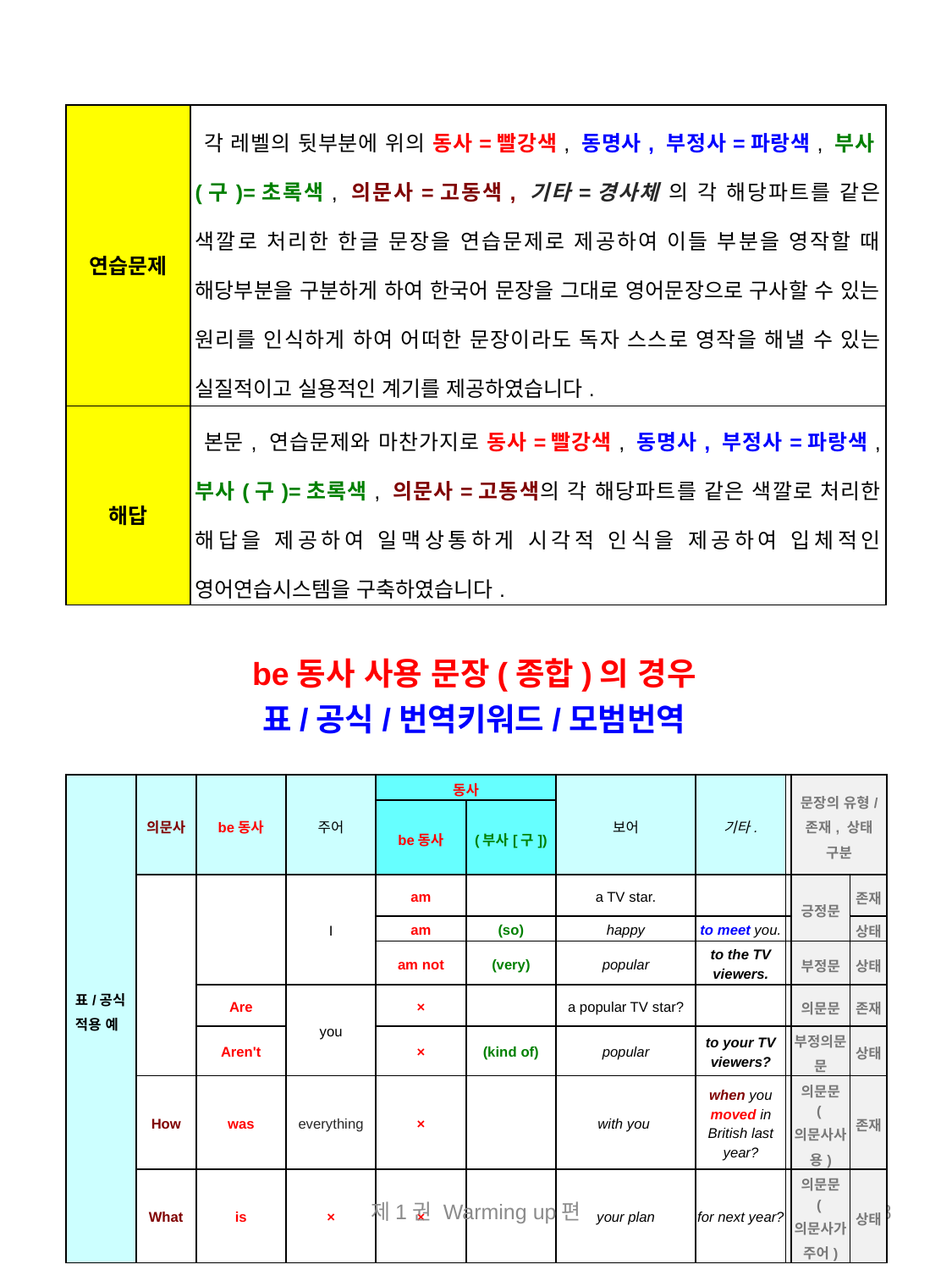

| 연습문제 | 각 레벨의 뒷부분에 위의 동사=빨강색, 동명사, 부정사=파랑색, 부사(구)=초록색, 의문사=고동색, 기타=경사체 의 각 해당파트를 같은 색깔로 처리한 한글 문장을 연습문제로 제공하여 이들 부분을 영작할 때 해당부분을 구분하게 하여 한국어 문장을 그대로 영어문장으로 구사할 수 있는 원리를 인식하게 하여 어떠한 문장이라도 독자 스스로 영작을 해낼 수 있는 실질적이고 실용적인 계기를 제공하였습니다. |
| --- | --- |
| 해답 | 본문, 연습문제와 마찬가지로 동사=빨강색, 동명사, 부정사=파랑색, 부사(구)=초록색, 의문사=고동색의 각 해당파트를 같은 색깔로 처리한 해답을 제공하여 일맥상통하게 시각적 인식을 제공하여 입체적인 영어연습시스템을 구축하였습니다. |
be동사 사용 문장(종합)의 경우
표/공식/번역키워드/모범번역
| 표/공식 적용 예 | 의문사 | be동사 | 주어 | 동사 |  | 보어 | 기타. |  | 문장의 유형/ 존재, 상태 구분 |  |
| --- | --- | --- | --- | --- | --- | --- | --- | --- | --- | --- |
|  |  |  |  | be동사 | (부사[구]) |  |  |  |  |  |
|  |  |  | I | am |  | a TV star. |  |  | 긍정문 | 존재 |
|  |  |  |  | am | (so) | happy | to meet you. |  |  | 상태 |
|  |  |  |  | am not | (very) | popular | to the TV viewers. |  | 부정문 | 상태 |
|  |  | Are | you | × |  | a popular TV star? |  |  | 의문문 | 존재 |
|  |  | Aren't |  | × | (kind of) | popular | to your TV viewers? |  | 부정의문문 | 상태 |
|  | How | was | everything | × |  | with you | when you moved in British last year? |  | 의문문 (의문사사용) | 존재 |
|  | What | is | × | × |  | your plan | for next year? |  | 의문문 (의문사가 주어) | 상태 |
제1권 Warming up편
48